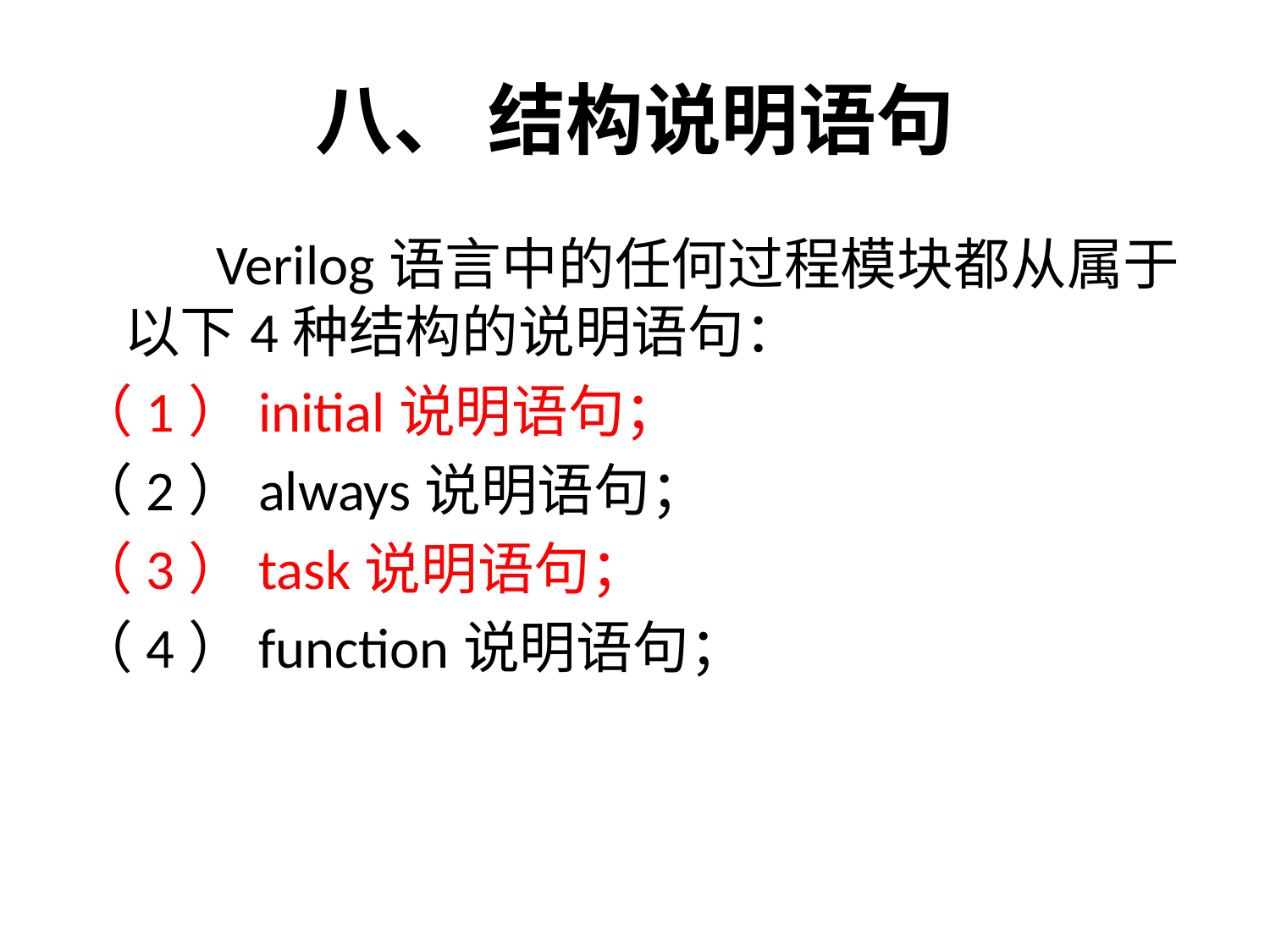

# 八、 结构说明语句
           Verilog语言中的任何过程模块都从属于以下4种结构的说明语句：
（1）initial说明语句；
（2）always说明语句；
（3）task说明语句；
（4）function说明语句；